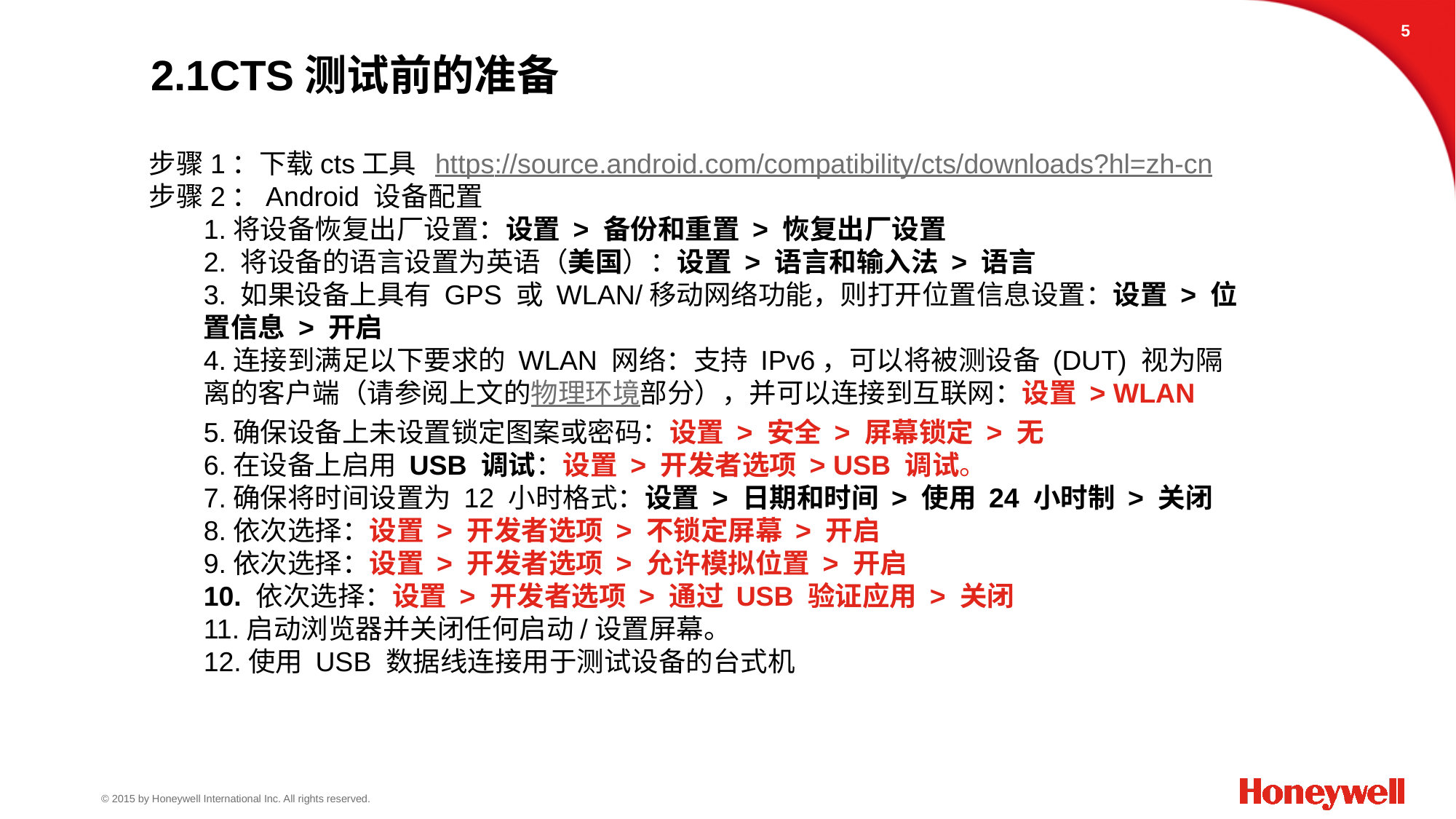

5
# 2.1CTS测试前的准备
步骤1：下载cts工具  https://source.android.com/compatibility/cts/downloads?hl=zh-cn
步骤2：Android 设备配置
1.将设备恢复出厂设置：设置 > 备份和重置 > 恢复出厂设置
2. 将设备的语言设置为英语（美国）：设置 > 语言和输入法 > 语言
3. 如果设备上具有 GPS 或 WLAN/移动网络功能，则打开位置信息设置：设置 > 位置信息 > 开启
4.连接到满足以下要求的 WLAN 网络：支持 IPv6，可以将被测设备 (DUT) 视为隔离的客户端（请参阅上文的物理环境部分），并可以连接到互联网：设置 > WLAN
5.确保设备上未设置锁定图案或密码：设置 > 安全 > 屏幕锁定 > 无
6.在设备上启用 USB 调试：设置 > 开发者选项 > USB 调试。
7.确保将时间设置为 12 小时格式：设置 > 日期和时间 > 使用 24 小时制 > 关闭
8.依次选择：设置 > 开发者选项 > 不锁定屏幕 > 开启
9.依次选择：设置 > 开发者选项 > 允许模拟位置 > 开启
10. 依次选择：设置 > 开发者选项 > 通过 USB 验证应用 > 关闭
11.启动浏览器并关闭任何启动/设置屏幕。
12.使用 USB 数据线连接用于测试设备的台式机